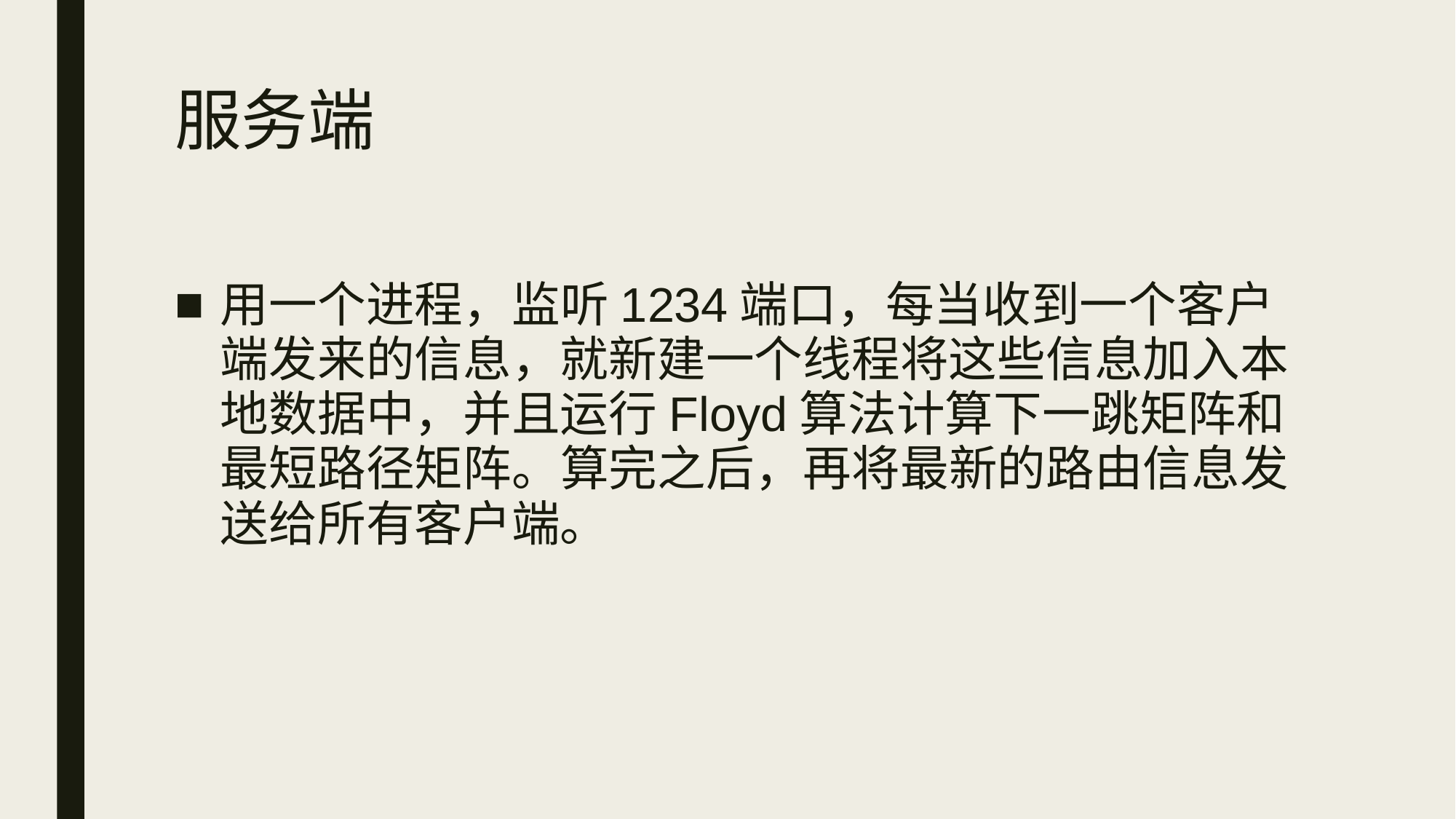

# 服务端
用一个进程，监听1234端口，每当收到一个客户端发来的信息，就新建一个线程将这些信息加入本地数据中，并且运行Floyd算法计算下一跳矩阵和最短路径矩阵。算完之后，再将最新的路由信息发送给所有客户端。